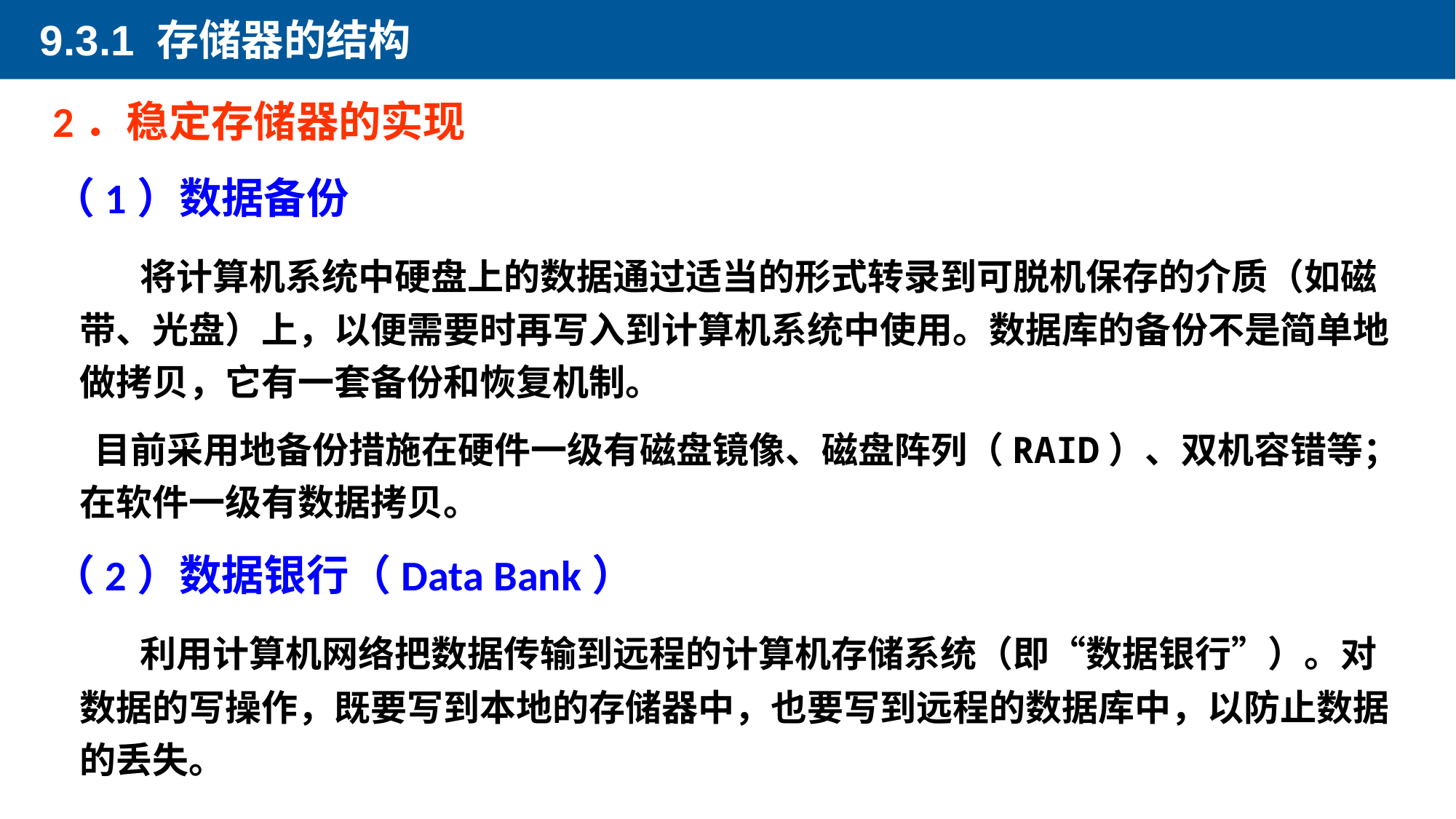

9.3.1 存储器的结构
2．稳定存储器的实现
（1）数据备份
        将计算机系统中硬盘上的数据通过适当的形式转录到可脱机保存的介质（如磁带、光盘）上，以便需要时再写入到计算机系统中使用。数据库的备份不是简单地做拷贝，它有一套备份和恢复机制。
    目前采用地备份措施在硬件一级有磁盘镜像、磁盘阵列（RAID）、双机容错等；在软件一级有数据拷贝。
（2）数据银行（Data Bank）
        利用计算机网络把数据传输到远程的计算机存储系统（即“数据银行”）。对数据的写操作，既要写到本地的存储器中，也要写到远程的数据库中，以防止数据的丢失。